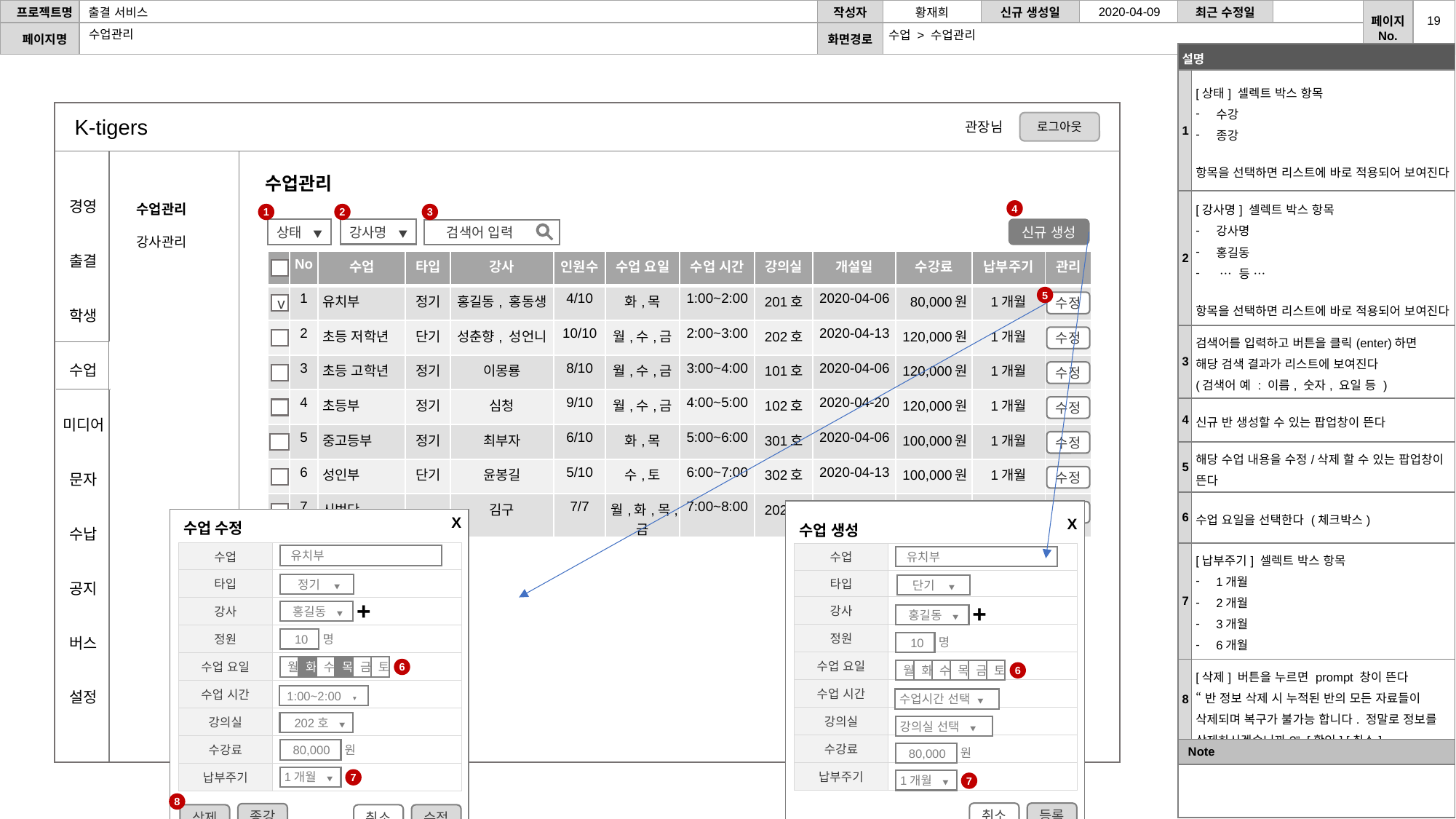

2020-04-09
19
수업관리
수업 > 수업관리
| 설명 |  |
| --- | --- |
| 1 | [상태] 셀렉트 박스 항목 수강 종강 항목을 선택하면 리스트에 바로 적용되어 보여진다 |
| 2 | [강사명] 셀렉트 박스 항목 강사명 홍길동 … 등 … 항목을 선택하면 리스트에 바로 적용되어 보여진다 |
| 3 | 검색어를 입력하고 버튼을 클릭(enter)하면 해당 검색 결과가 리스트에 보여진다 (검색어 예 : 이름, 숫자, 요일 등 ) |
| 4 | 신규 반 생성할 수 있는 팝업창이 뜬다 |
| 5 | 해당 수업 내용을 수정/삭제 할 수 있는 팝업창이 뜬다 |
| 6 | 수업 요일을 선택한다 (체크박스) |
| 7 | [납부주기] 셀렉트 박스 항목 1개월 2개월 3개월 6개월 1년 |
| 8 | [삭제] 버튼을 누르면 prompt 창이 뜬다 “반 정보 삭제 시 누적된 반의 모든 자료들이 삭제되며 복구가 불가능 합니다. 정말로 정보를 삭제하시겠습니까?” [확인] [취소] |
| Note |  |
|  |  |

K-tigers
로그아웃
관장님
수업관리
수업관리
강사관리
경영

출결

학생

수업

미디어

문자

수납

공지

버스

설정

4
1
2
3
상태   ▼
강사명   ▼
신규 생성
     검색어 입력

|  | No | 수업 | 타입 | 강사 | 인원수 | 수업 요일 | 수업 시간 | 강의실 | 개설일 | 수강료 | 납부주기 | 관리 |
| --- | --- | --- | --- | --- | --- | --- | --- | --- | --- | --- | --- | --- |
|  | 1 | 유치부 | 정기 | 홍길동, 홍동생 | 4/10 | 화,목 | 1:00~2:00 | 201호 | 2020-04-06 | 80,000원 | 1개월 |  |
|  | 2 | 초등 저학년 | 단기 | 성춘향, 성언니 | 10/10 | 월,수,금 | 2:00~3:00 | 202호 | 2020-04-13 | 120,000원 | 1개월 |  |
|  | 3 | 초등 고학년 | 정기 | 이몽룡 | 8/10 | 월,수,금 | 3:00~4:00 | 101호 | 2020-04-06 | 120,000원 | 1개월 |  |
|  | 4 | 초등부 | 정기 | 심청 | 9/10 | 월,수,금 | 4:00~5:00 | 102호 | 2020-04-20 | 120,000원 | 1개월 |  |
|  | 5 | 중고등부 | 정기 | 최부자 | 6/10 | 화,목 | 5:00~6:00 | 301호 | 2020-04-06 | 100,000원 | 1개월 |  |
|  | 6 | 성인부 | 단기 | 윤봉길 | 5/10 | 수,토 | 6:00~7:00 | 302호 | 2020-04-13 | 100,000원 | 1개월 |  |
|  | 7 | 시범단 |  | 김구 | 7/7 | 월,화,목,금 | 7:00~8:00 | 202호 | 2019-12-02 | 180,000원 | 3개월 |  |

5
수정
v
수정

수정

수정

수정

수정

수정

X
X

수업 수정
수업 생성
10
>
≫

| 수업 |  |
| --- | --- |
| 타입 |  |
| 강사 |  |
| 정원 |  |
| 수업 요일 |  |
| 수업 시간 |  |
| 강의실 |  |
| 수강료 |  |
| 납부주기 |  |
| 수업 |  |
| --- | --- |
| 타입 |  |
| 강사 |  |
| 정원 |  |
| 수업 요일 |  |
| 수업 시간 |  |
| 강의실 |  |
| 수강료 |  |
| 납부주기 |  |
유치부
유치부
   정기    ▼
   단기    ▼
+
+
  홍길동   ▼
  홍길동   ▼
명
10
명
10
월
화
수
목
금
토
6
월
화
수
목
금
토
6
 1:00~2:00   ▼
수업시간 선택  ▼
   202호   ▼
강의실 선택   ▼
원
80,000
원
80,000
1개월   ▼
7
1개월   ▼
7
8
취소
등록
종강
삭제
취소
수정